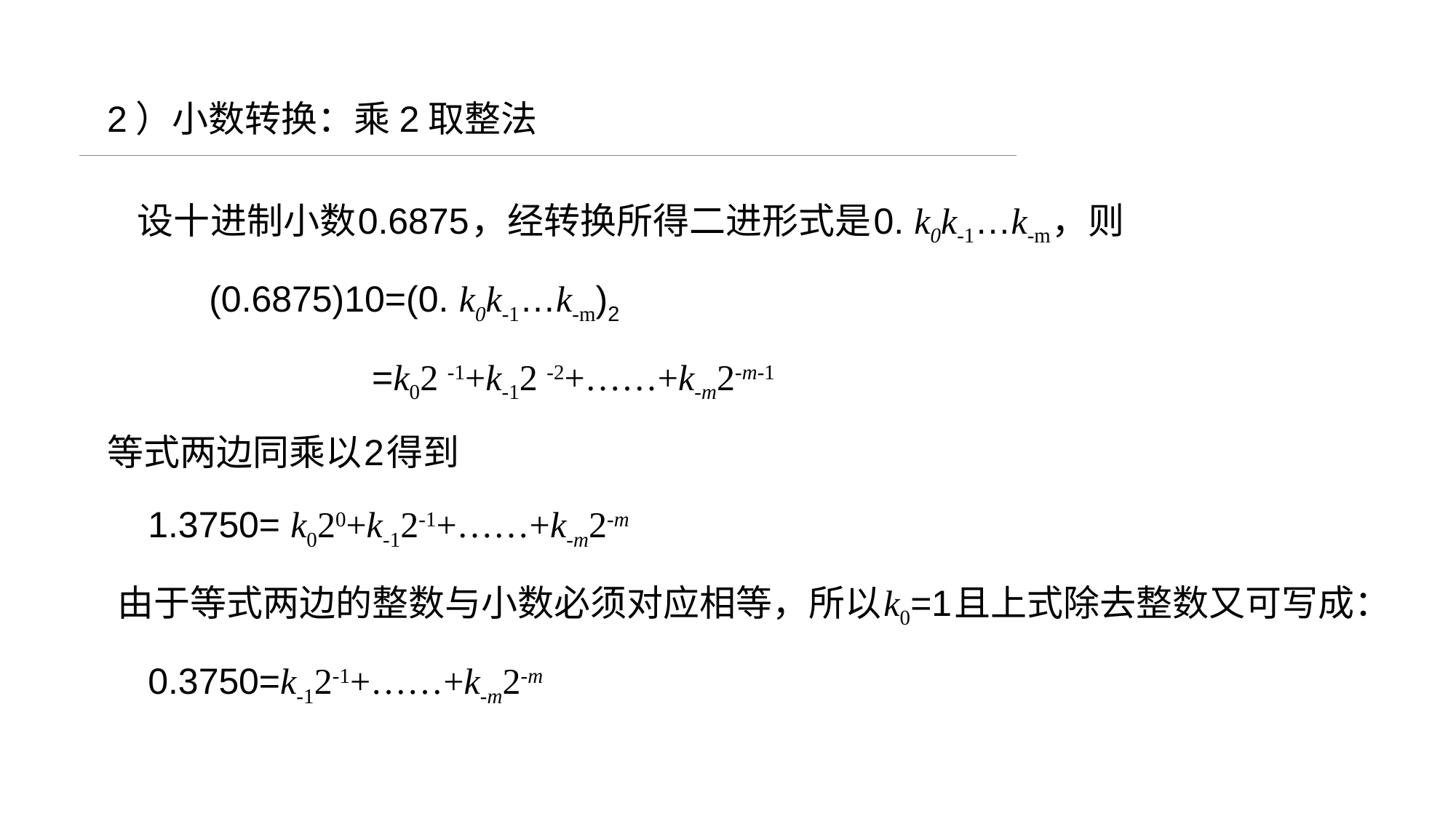

2）小数转换：乘2取整法
       设十进制小数0.6875，经转换所得二进形式是0. k0k-1…k-m，则
          (0.6875)10=(0. k0k-1…k-m)2
                          =k02 -1+k-12 -2+……+k-m2-m-1
等式两边同乘以2得到
    1.3750= k020+k-12-1+……+k-m2-m
 由于等式两边的整数与小数必须对应相等，所以k0=1且上式除去整数又可写成：
    0.3750=k-12-1+……+k-m2-m